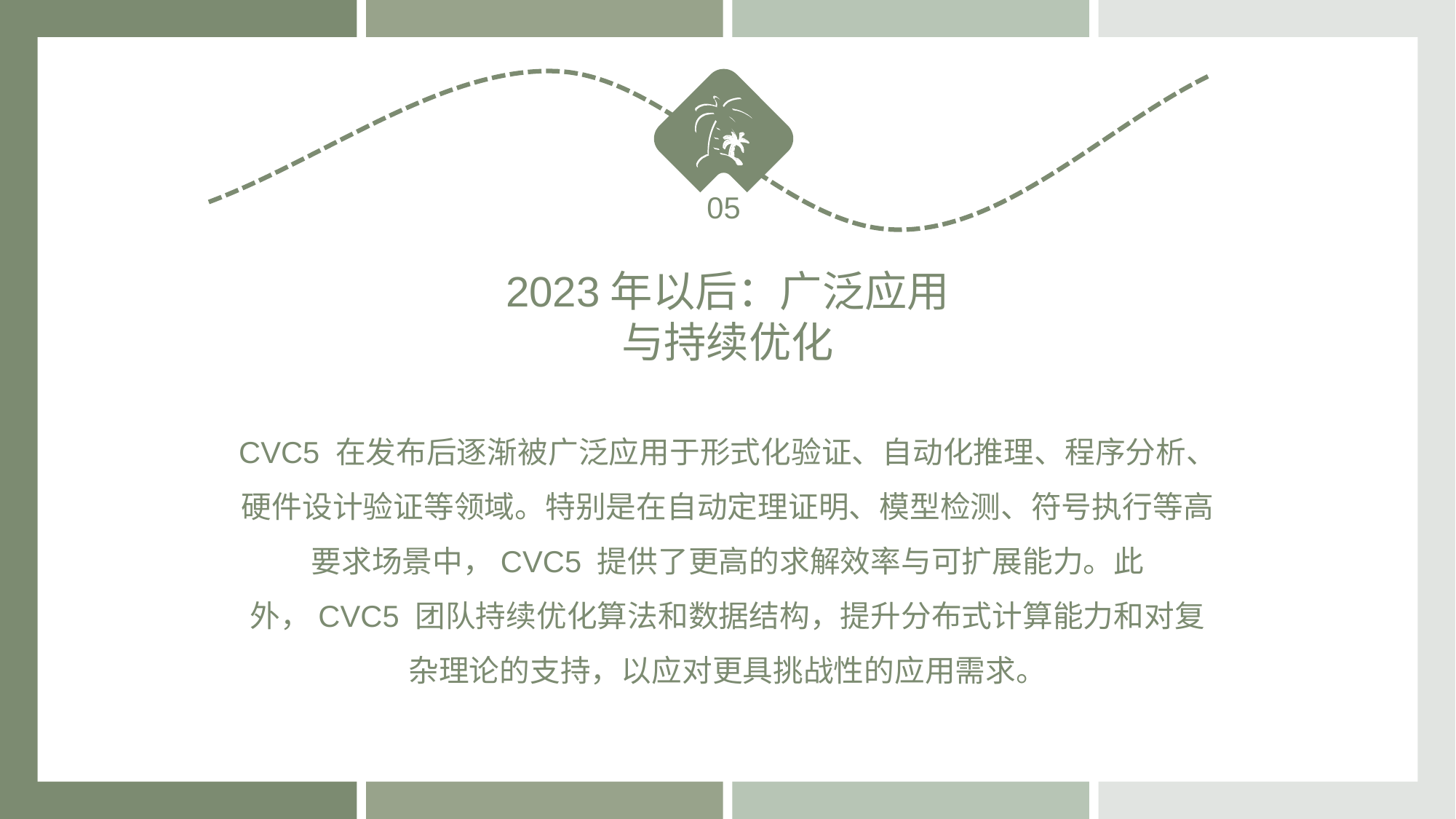

05
2023年以后：广泛应用与持续优化
CVC5 在发布后逐渐被广泛应用于形式化验证、自动化推理、程序分析、硬件设计验证等领域。特别是在自动定理证明、模型检测、符号执行等高要求场景中，CVC5 提供了更高的求解效率与可扩展能力。此外，CVC5 团队持续优化算法和数据结构，提升分布式计算能力和对复杂理论的支持，以应对更具挑战性的应用需求。